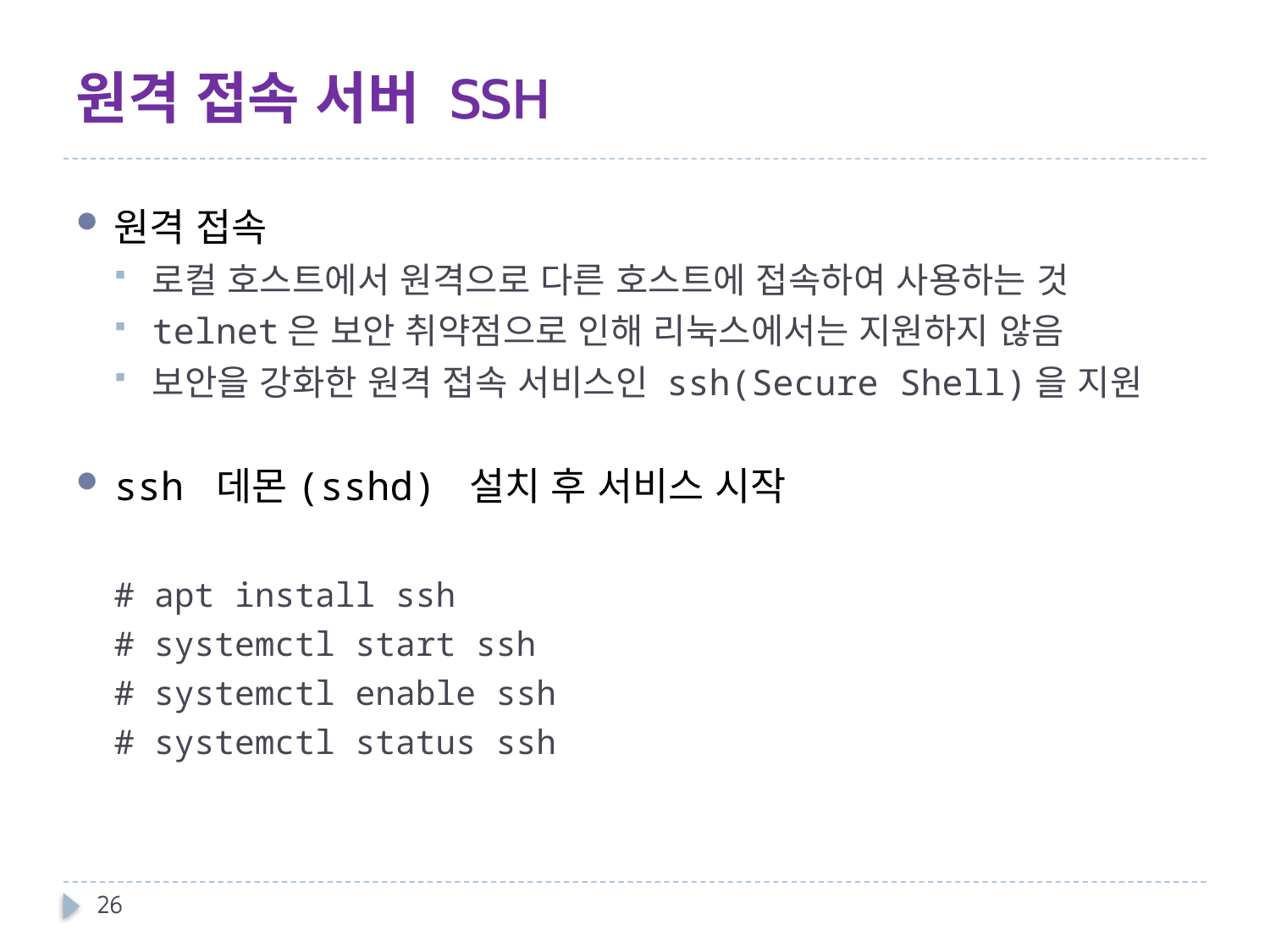

# 원격 접속 서버 SSH
원격 접속
로컬 호스트에서 원격으로 다른 호스트에 접속하여 사용하는 것
telnet은 보안 취약점으로 인해 리눅스에서는 지원하지 않음
보안을 강화한 원격 접속 서비스인 ssh(Secure Shell)을 지원

ssh 데몬(sshd) 설치 후 서비스 시작

# apt install ssh
# systemctl start ssh
# systemctl enable ssh
# systemctl status ssh

26